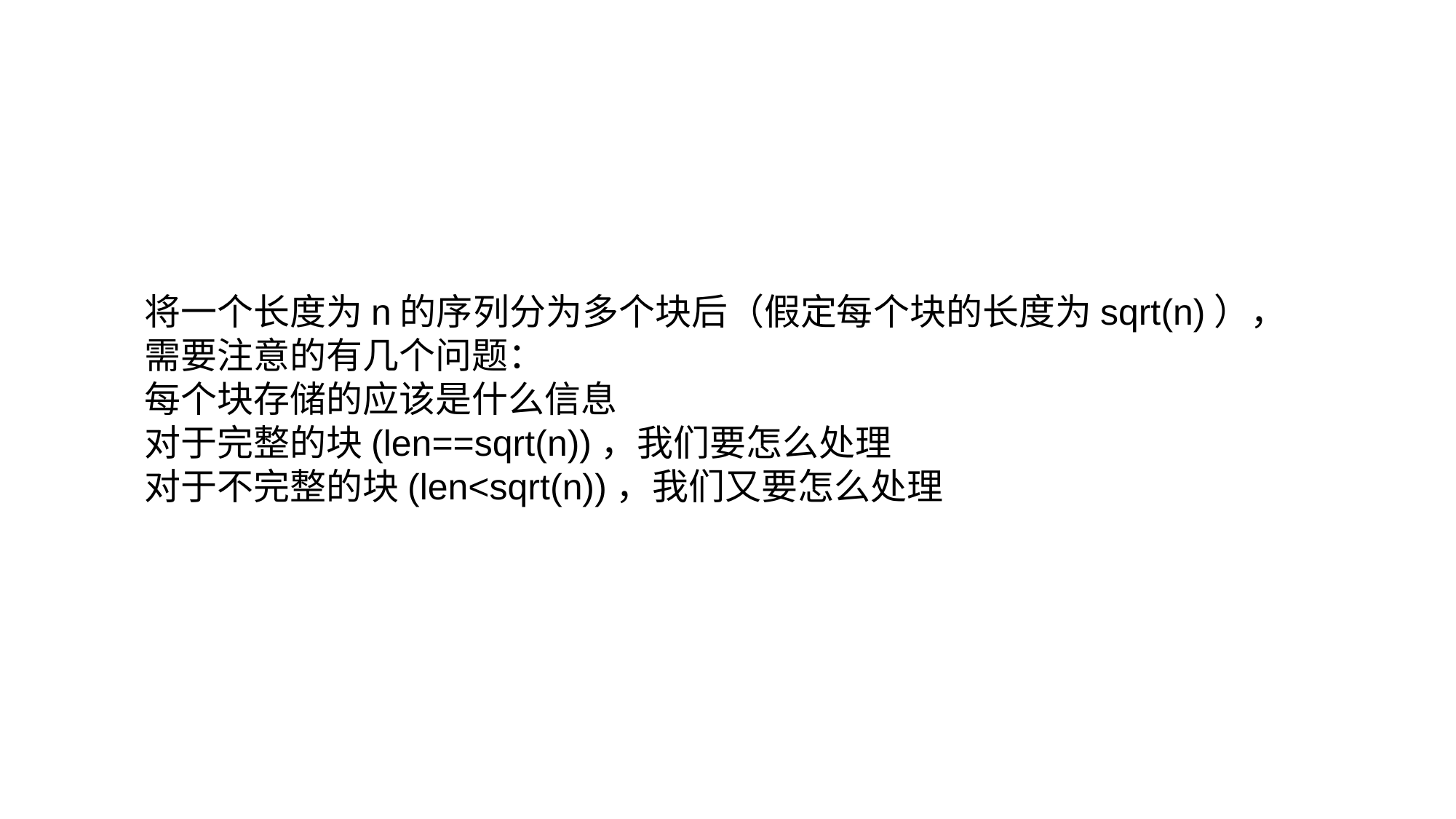

将一个长度为n的序列分为多个块后（假定每个块的长度为sqrt(n)），
需要注意的有几个问题：
每个块存储的应该是什么信息
对于完整的块(len==sqrt(n))，我们要怎么处理
对于不完整的块(len<sqrt(n))，我们又要怎么处理